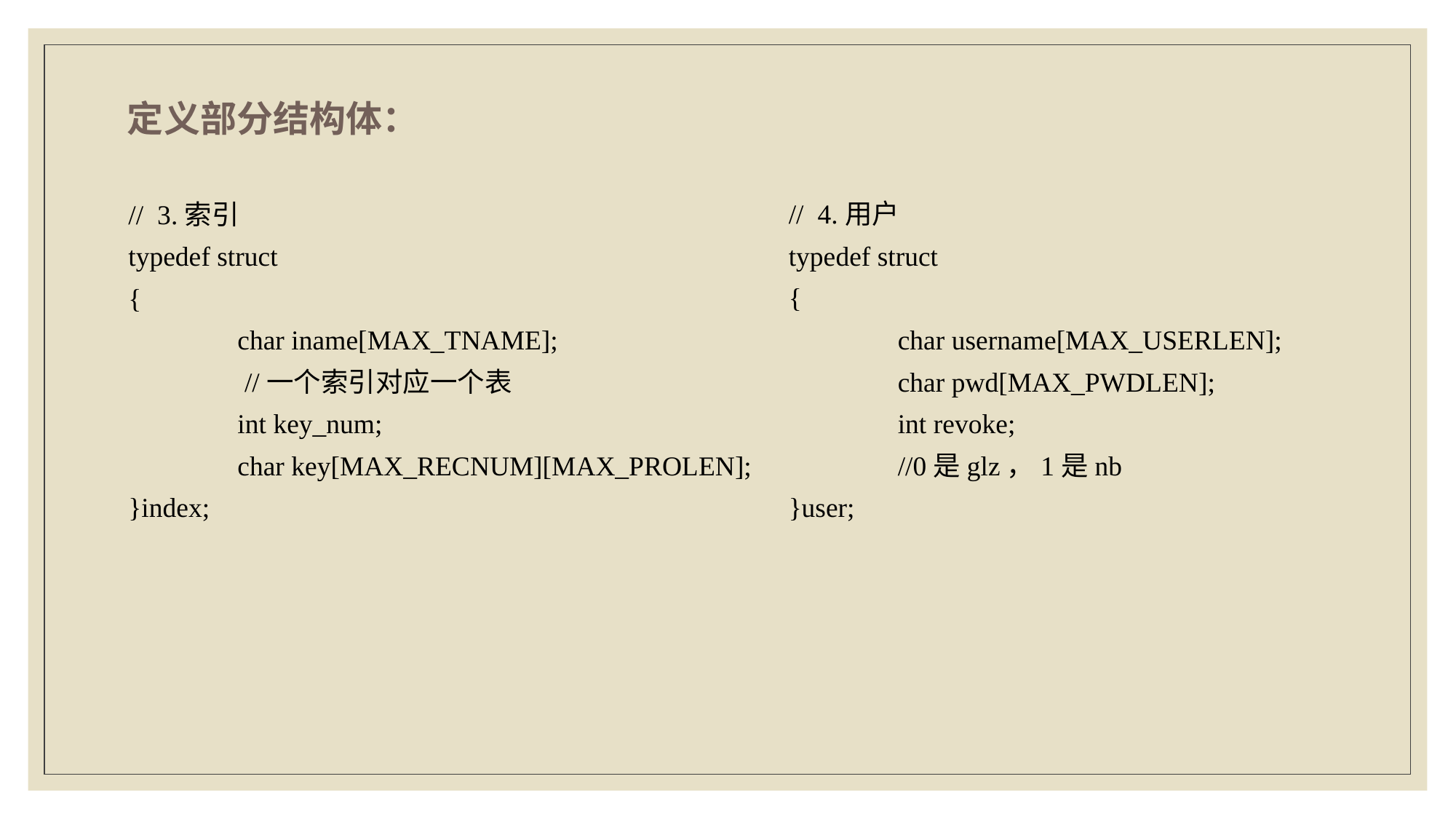

定义部分结构体：
//  3.索引
typedef struct
{
	char iname[MAX_TNAME];
 //一个索引对应一个表
	int key_num;
	char key[MAX_RECNUM][MAX_PROLEN];
}index;
//  4.用户
typedef struct
{
	char username[MAX_USERLEN];
	char pwd[MAX_PWDLEN];
	int revoke;
//0是glz，1是nb
}user;